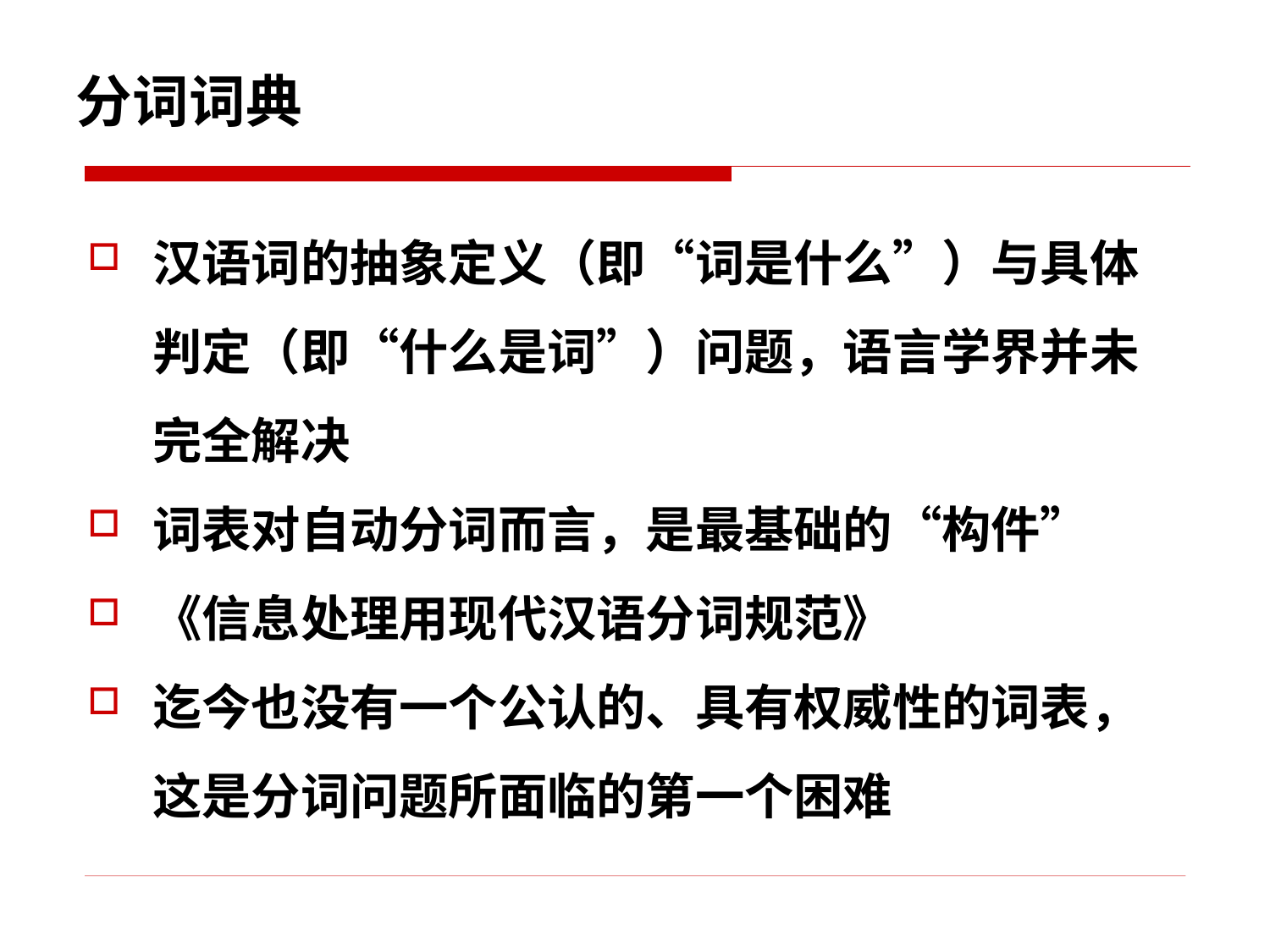

分词词典
汉语词的抽象定义（即“词是什么”）与具体判定（即“什么是词”）问题，语言学界并未完全解决
词表对自动分词而言，是最基础的“构件”
《信息处理用现代汉语分词规范》
迄今也没有一个公认的、具有权威性的词表，这是分词问题所面临的第一个困难